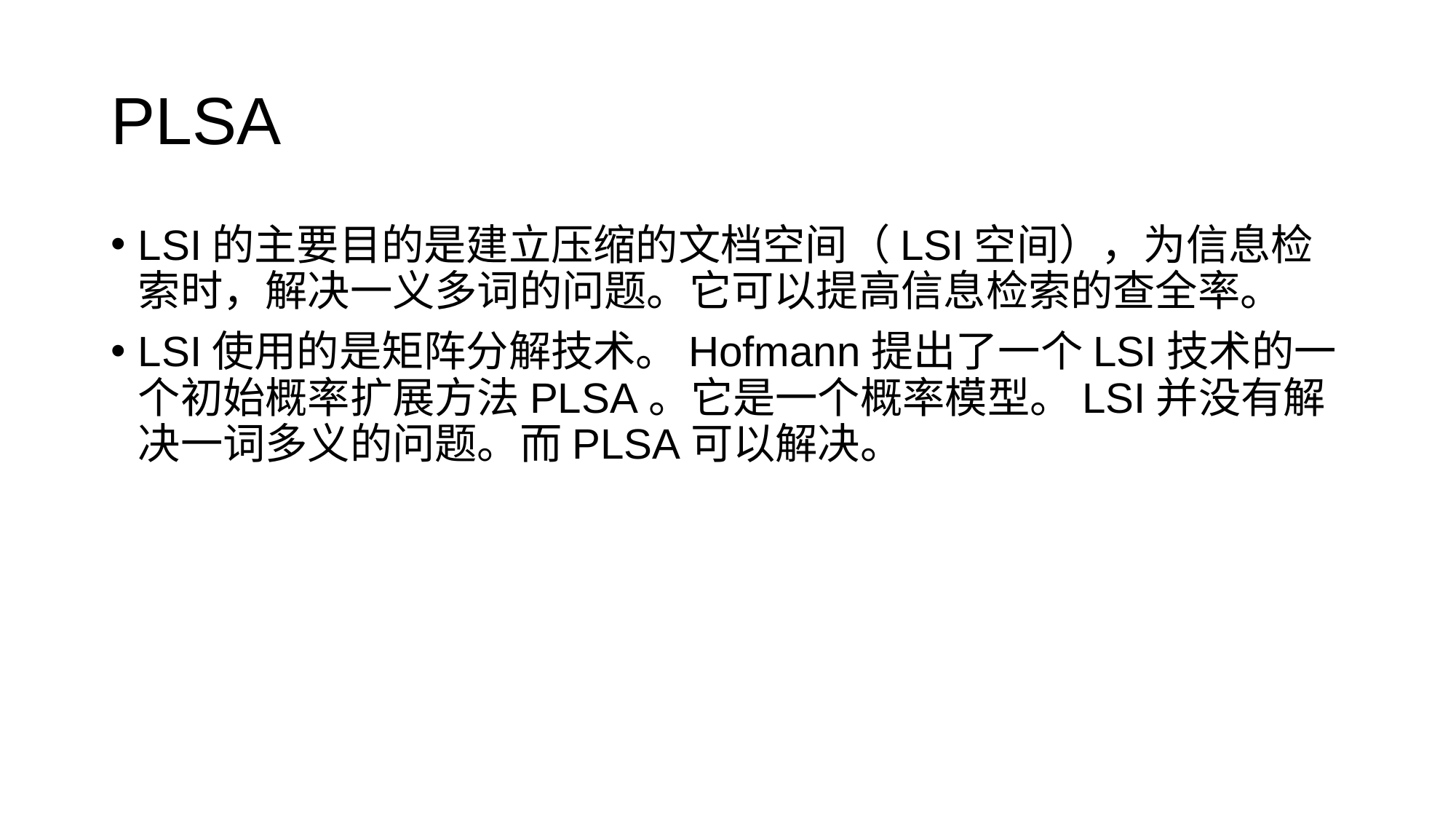

# PLSA
LSI的主要目的是建立压缩的文档空间（LSI空间），为信息检索时，解决一义多词的问题。它可以提高信息检索的查全率。
LSI使用的是矩阵分解技术。Hofmann提出了一个LSI技术的一个初始概率扩展方法PLSA。它是一个概率模型。LSI并没有解决一词多义的问题。而PLSA可以解决。